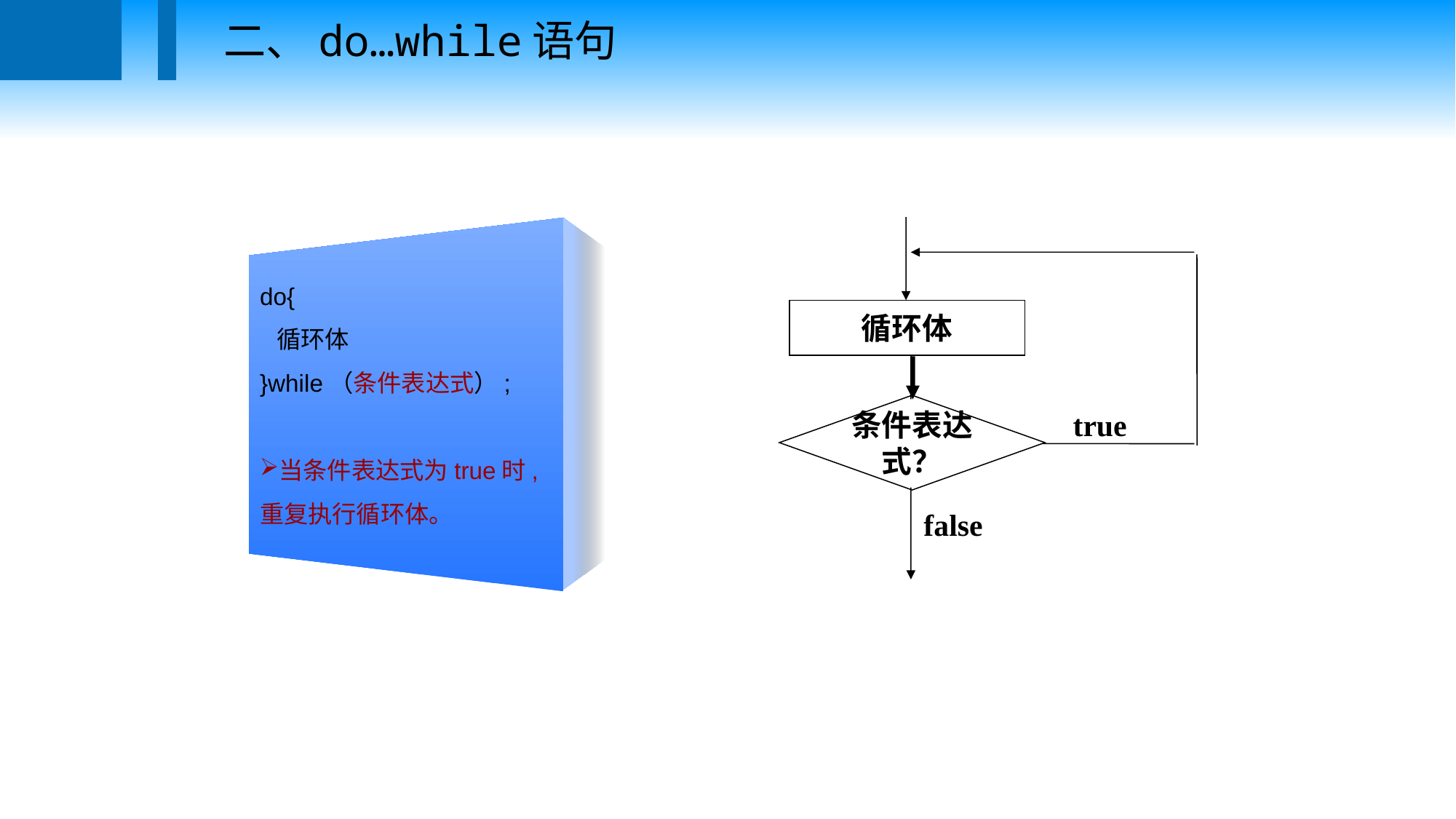

二、do…while语句
do{
  循环体
}while（条件表达式）;

当条件表达式为true时,重复执行循环体。

循环体
条件表达式？
true

false